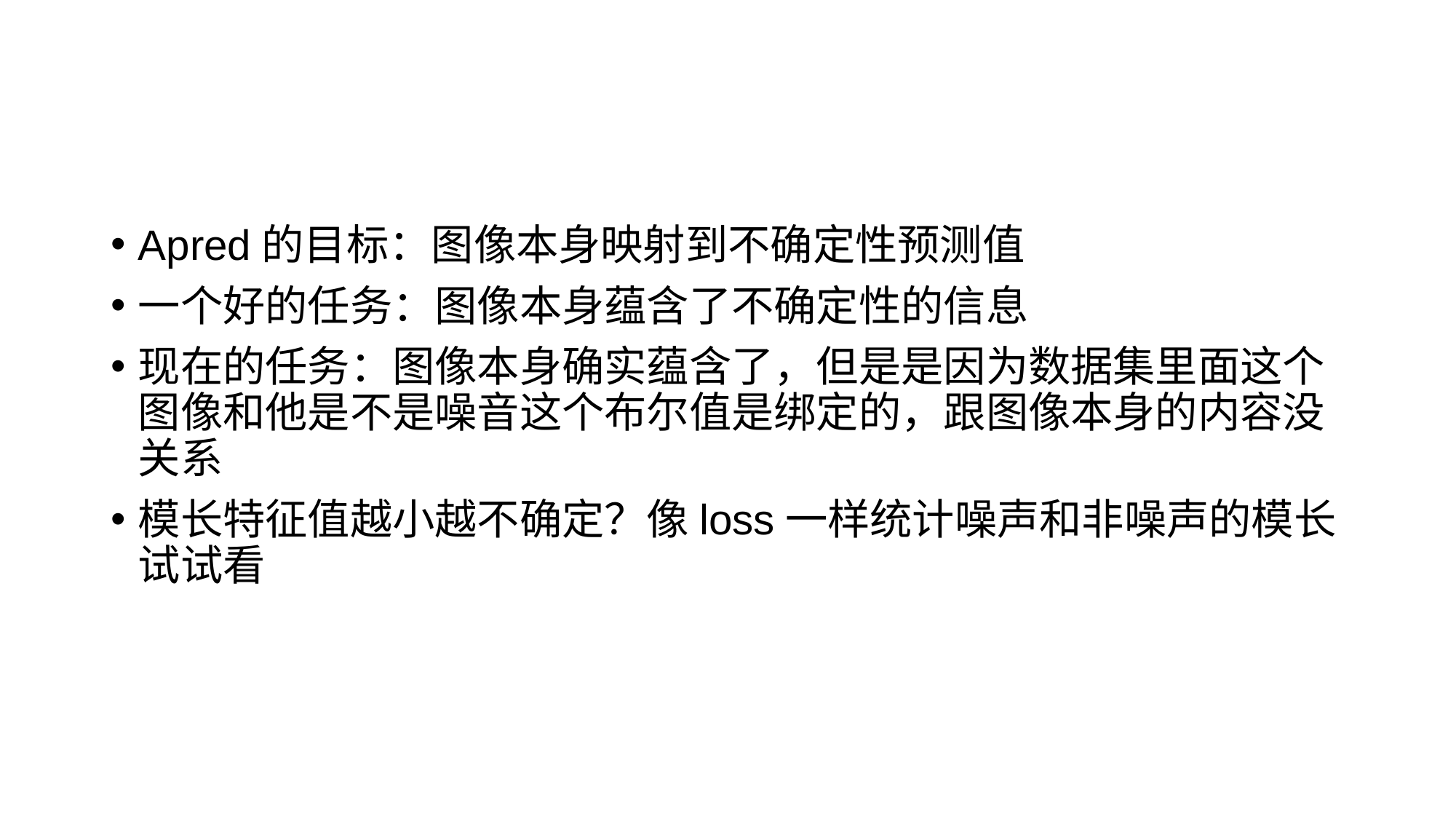

#
Apred的目标：图像本身映射到不确定性预测值
一个好的任务：图像本身蕴含了不确定性的信息
现在的任务：图像本身确实蕴含了，但是是因为数据集里面这个图像和他是不是噪音这个布尔值是绑定的，跟图像本身的内容没关系
模长特征值越小越不确定？像loss一样统计噪声和非噪声的模长试试看